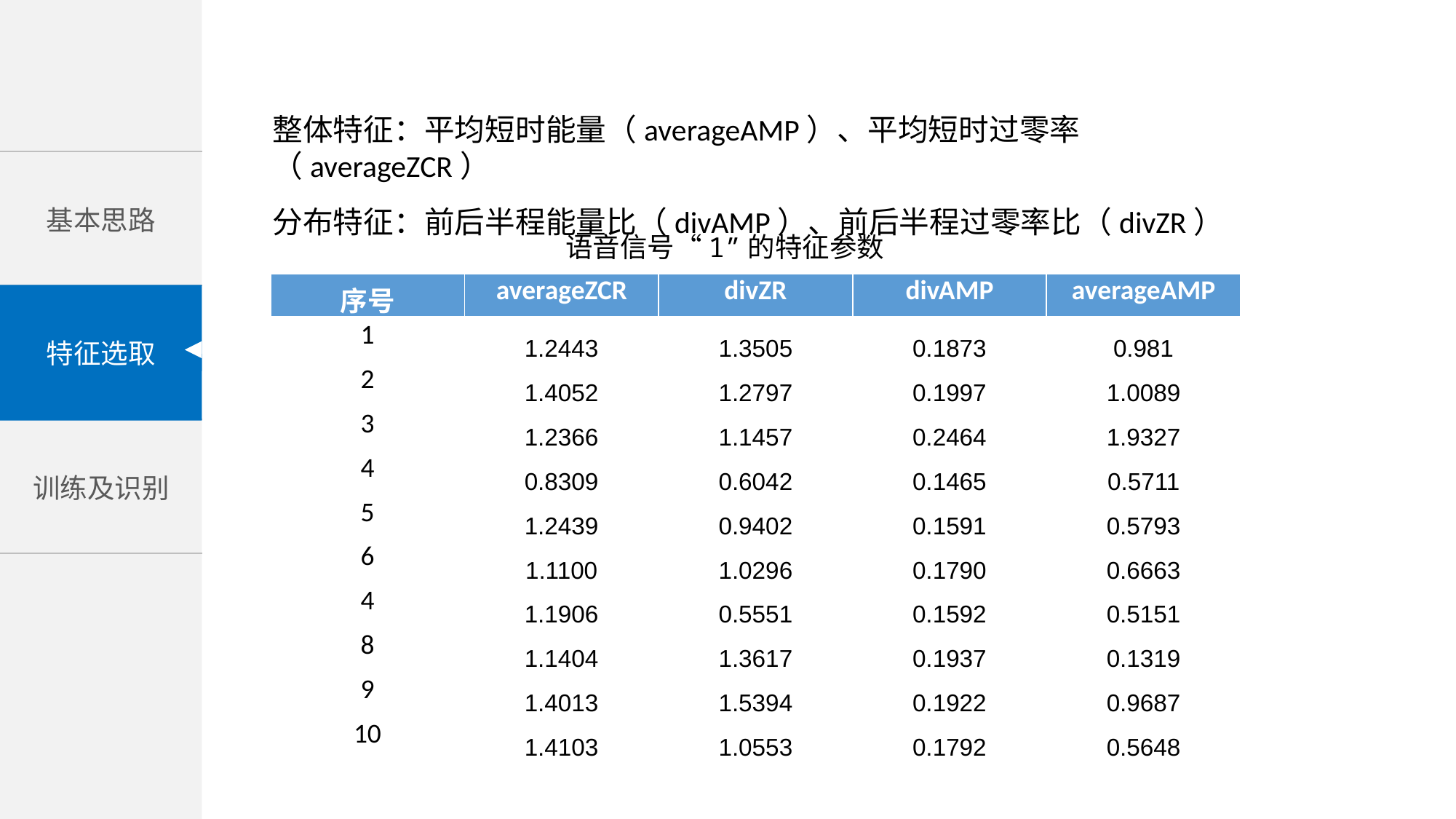

整体特征：平均短时能量（averageAMP）、平均短时过零率（averageZCR）

分布特征：前后半程能量比（divAMP）、前后半程过零率比（divZR）
语音信号“1”的特征参数
| 序号 | averageZCR | divZR | divAMP | averageAMP |
| --- | --- | --- | --- | --- |
| 1 | 1.2443 | 1.3505 | 0.1873 | 0.981 |
| 2 | 1.4052 | 1.2797 | 0.1997 | 1.0089 |
| 3 | 1.2366 | 1.1457 | 0.2464 | 1.9327 |
| 4 | 0.8309 | 0.6042 | 0.1465 | 0.5711 |
| 5 | 1.2439 | 0.9402 | 0.1591 | 0.5793 |
| 6 | 1.1100 | 1.0296 | 0.1790 | 0.6663 |
| 4 | 1.1906 | 0.5551 | 0.1592 | 0.5151 |
| 8 | 1.1404 | 1.3617 | 0.1937 | 0.1319 |
| 9 | 1.4013 | 1.5394 | 0.1922 | 0.9687 |
| 10 | 1.4103 | 1.0553 | 0.1792 | 0.5648 |